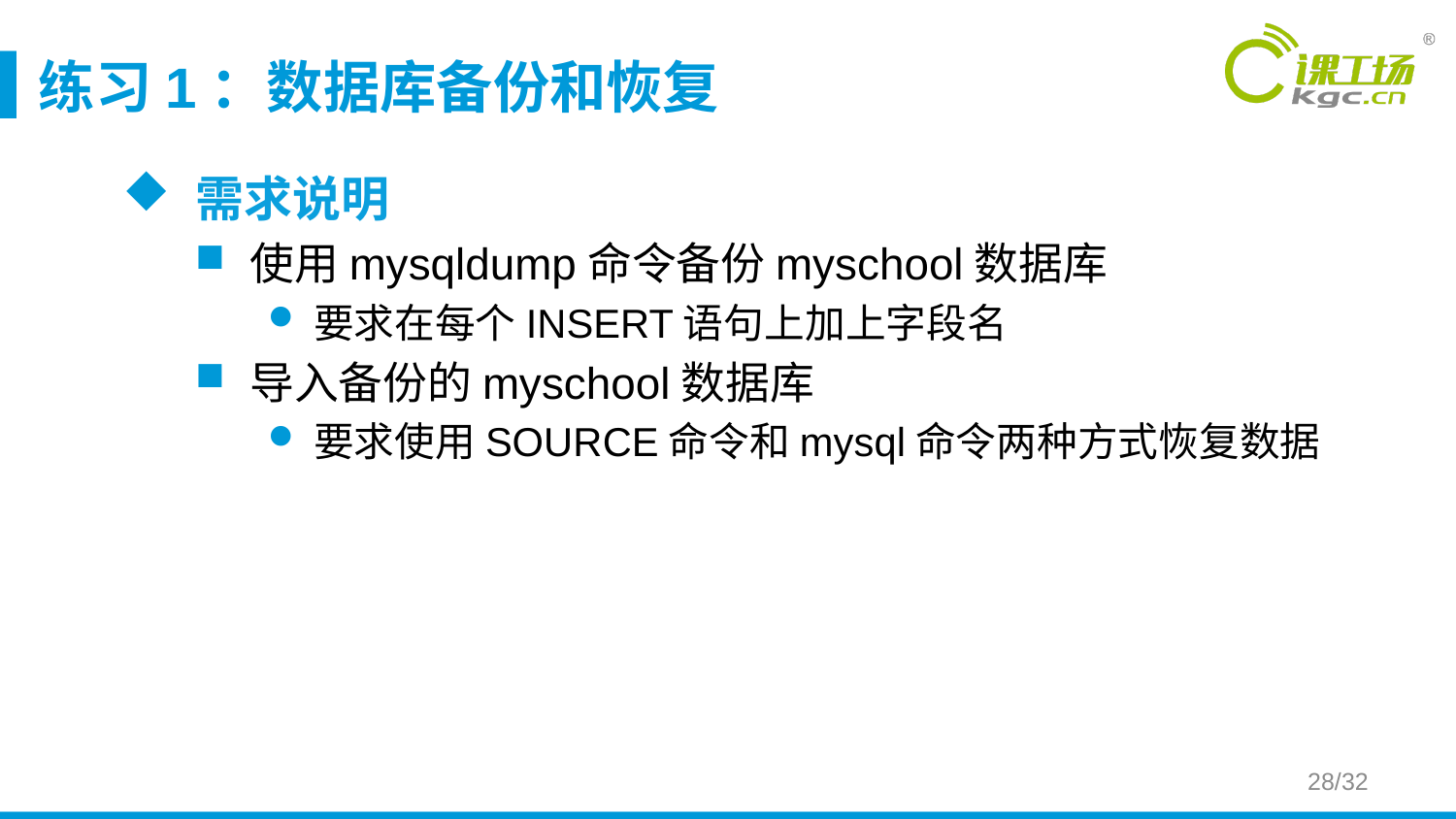

# 练习1：数据库备份和恢复
需求说明
使用mysqldump命令备份myschool数据库
要求在每个INSERT语句上加上字段名
导入备份的myschool数据库
要求使用SOURCE命令和mysql命令两种方式恢复数据
28/32